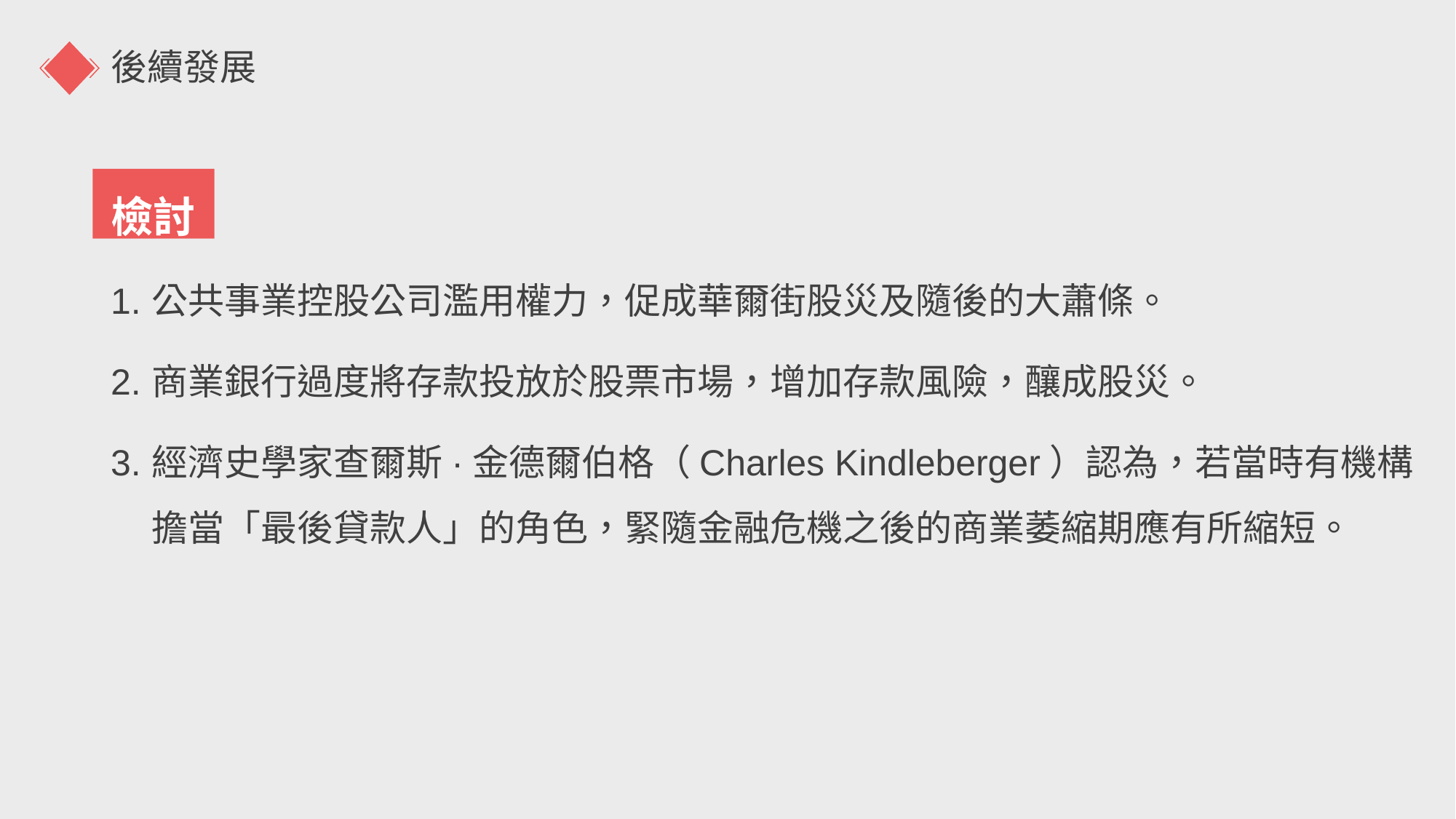

後續發展
檢討
公共事業控股公司濫用權力，促成華爾街股災及隨後的大蕭條。
商業銀行過度將存款投放於股票市場，增加存款風險，釀成股災。
經濟史學家查爾斯·金德爾伯格（Charles Kindleberger）認為，若當時有機構擔當「最後貸款人」的角色，緊隨金融危機之後的商業萎縮期應有所縮短。